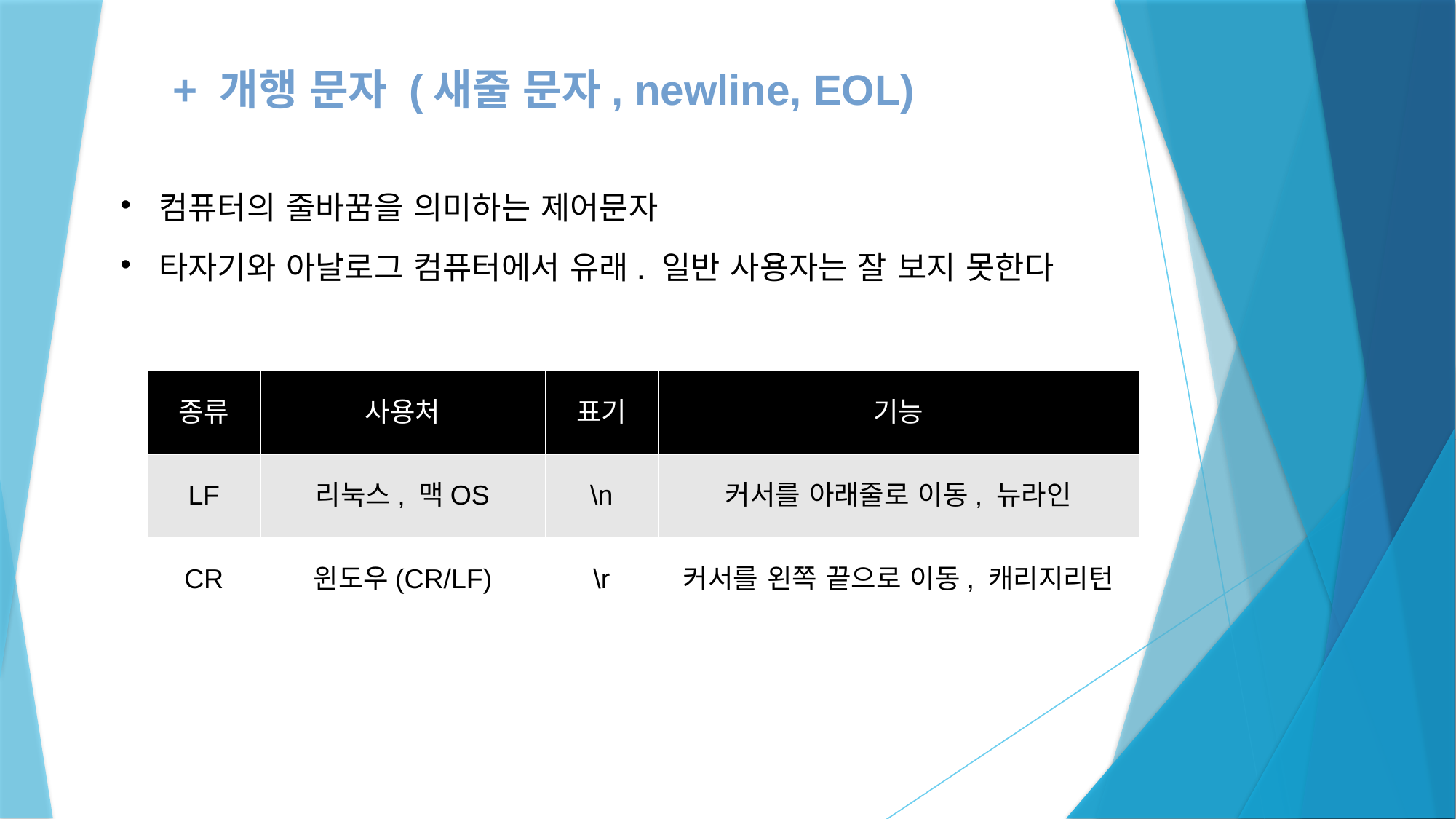

+ 개행 문자 (새줄 문자, newline, EOL)
# 컴퓨터의 줄바꿈을 의미하는 제어문자
타자기와 아날로그 컴퓨터에서 유래. 일반 사용자는 잘 보지 못한다
| 종류 | 사용처 | 표기 | 기능 |
| --- | --- | --- | --- |
| LF | 리눅스, 맥OS | \n | 커서를 아래줄로 이동, 뉴라인 |
| CR | 윈도우(CR/LF) | \r | 커서를 왼쪽 끝으로 이동, 캐리지리턴 |